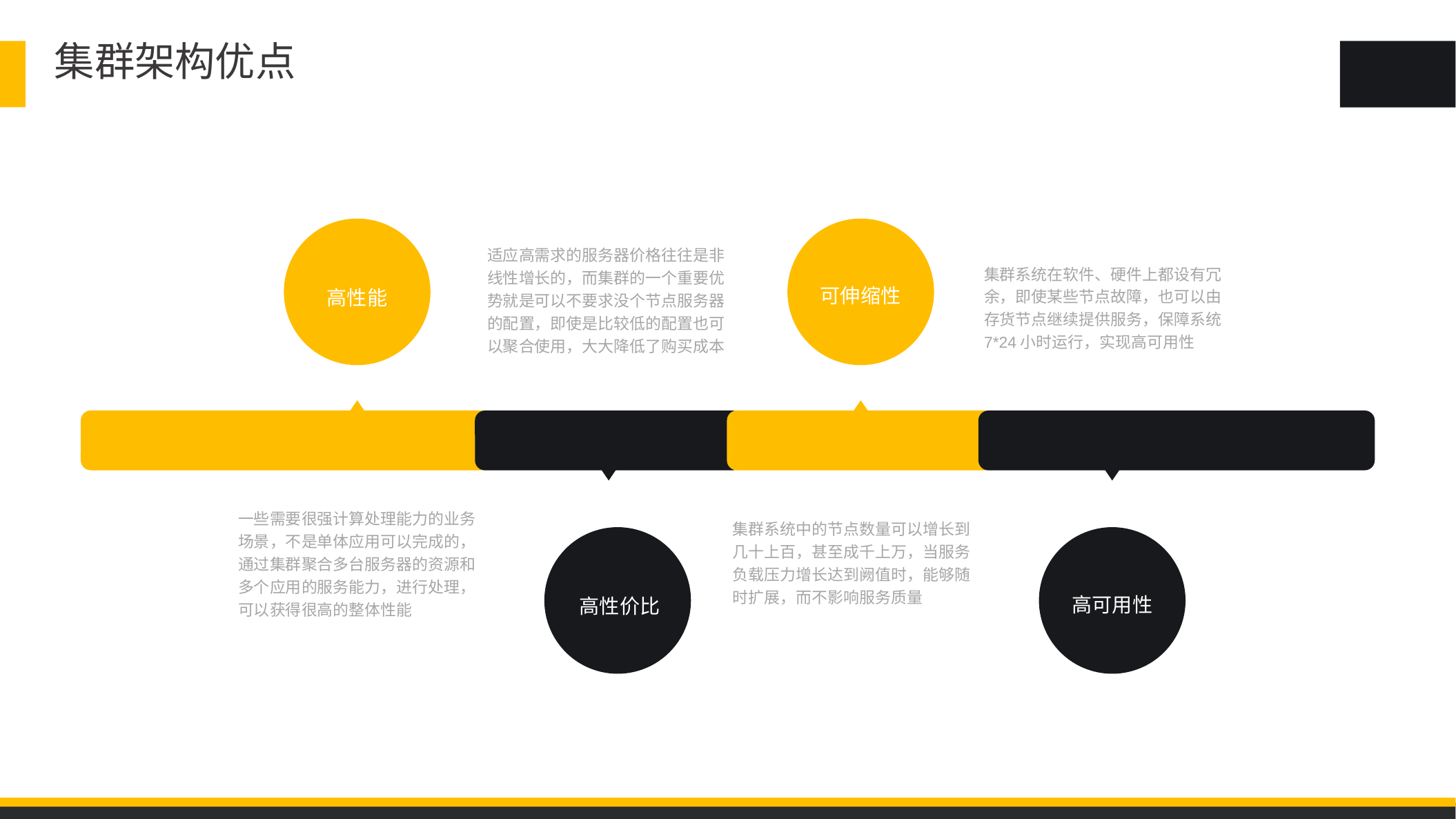

集群架构优点

适应高需求的服务器价格往往是非线性增长的，而集群的一个重要优势就是可以不要求没个节点服务器的配置，即使是比较低的配置也可以聚合使用，大大降低了购买成本
集群系统在软件、硬件上都设有冗余，即使某些节点故障，也可以由存货节点继续提供服务，保障系统7*24小时运行，实现高可用性
可伸缩性
高性能

一些需要很强计算处理能力的业务场景，不是单体应用可以完成的，通过集群聚合多台服务器的资源和多个应用的服务能力，进行处理，可以获得很高的整体性能
集群系统中的节点数量可以增长到几十上百，甚至成千上万，当服务负载压力增长达到阙值时，能够随时扩展，而不影响服务质量

高可用性
高性价比